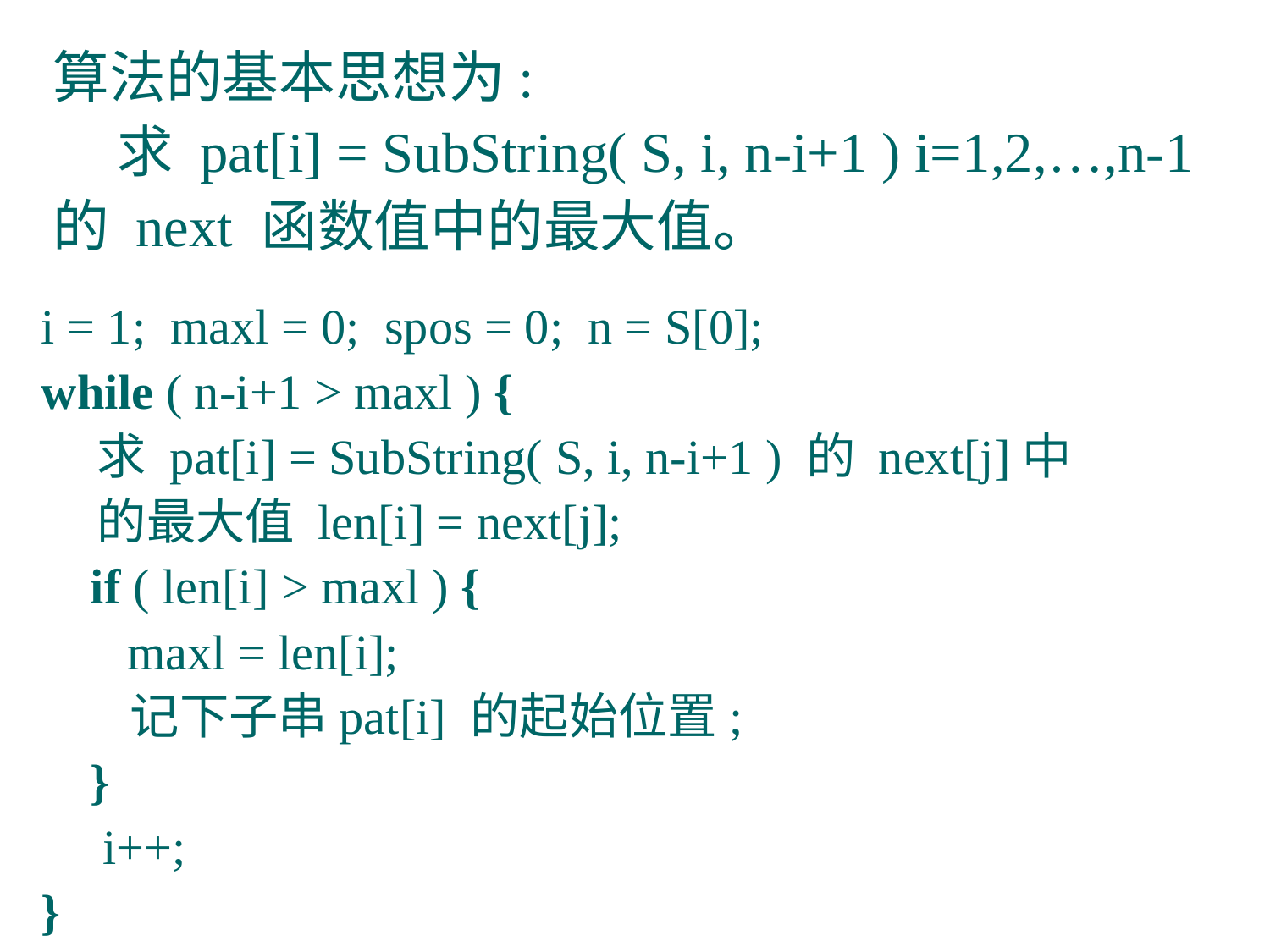

算法的基本思想为:
    求 pat[i] = SubString( S, i, n-i+1 ) i=1,2,…,n-1
的 next 函数值中的最大值。
i = 1;  maxl = 0;  spos = 0;  n = S[0];
while ( n-i+1 > maxl ) {
    求 pat[i] = SubString( S, i, n-i+1 ) 的 next[j]中
    的最大值 len[i] = next[j];
    if ( len[i] > maxl ) {
       maxl = len[i];
       记下子串pat[i] 的起始位置;
    }
     i++;
}